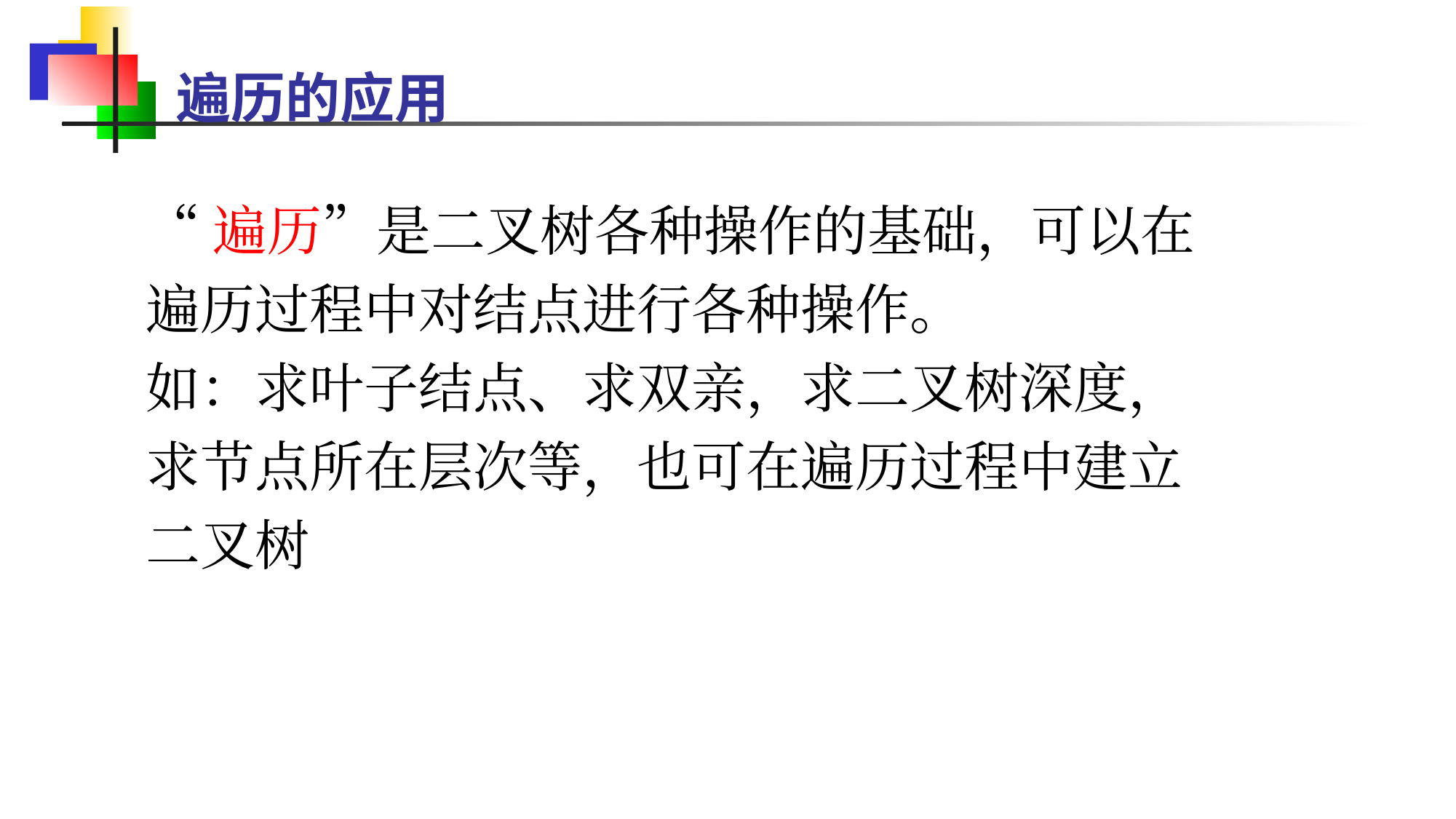

遍历的应用
“遍历”是二叉树各种操作的基础，可以在遍历过程中对结点进行各种操作。
如：求叶子结点、求双亲，求二叉树深度，求节点所在层次等，也可在遍历过程中建立二叉树